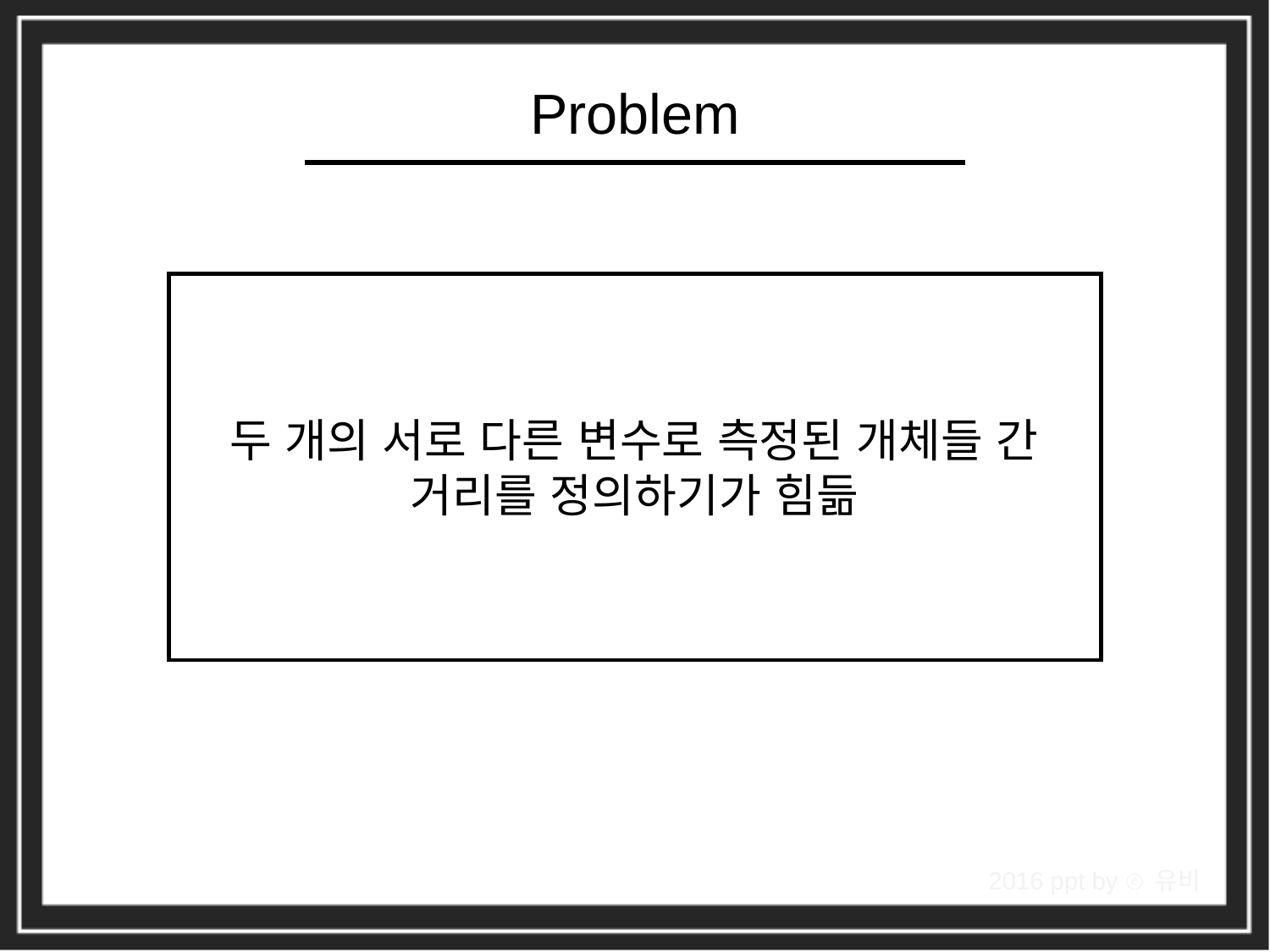

Problem
두 개의 서로 다른 변수로 측정된 개체들 간 거리를 정의하기가 힘듦
2016 ppt by ⓒ 유비